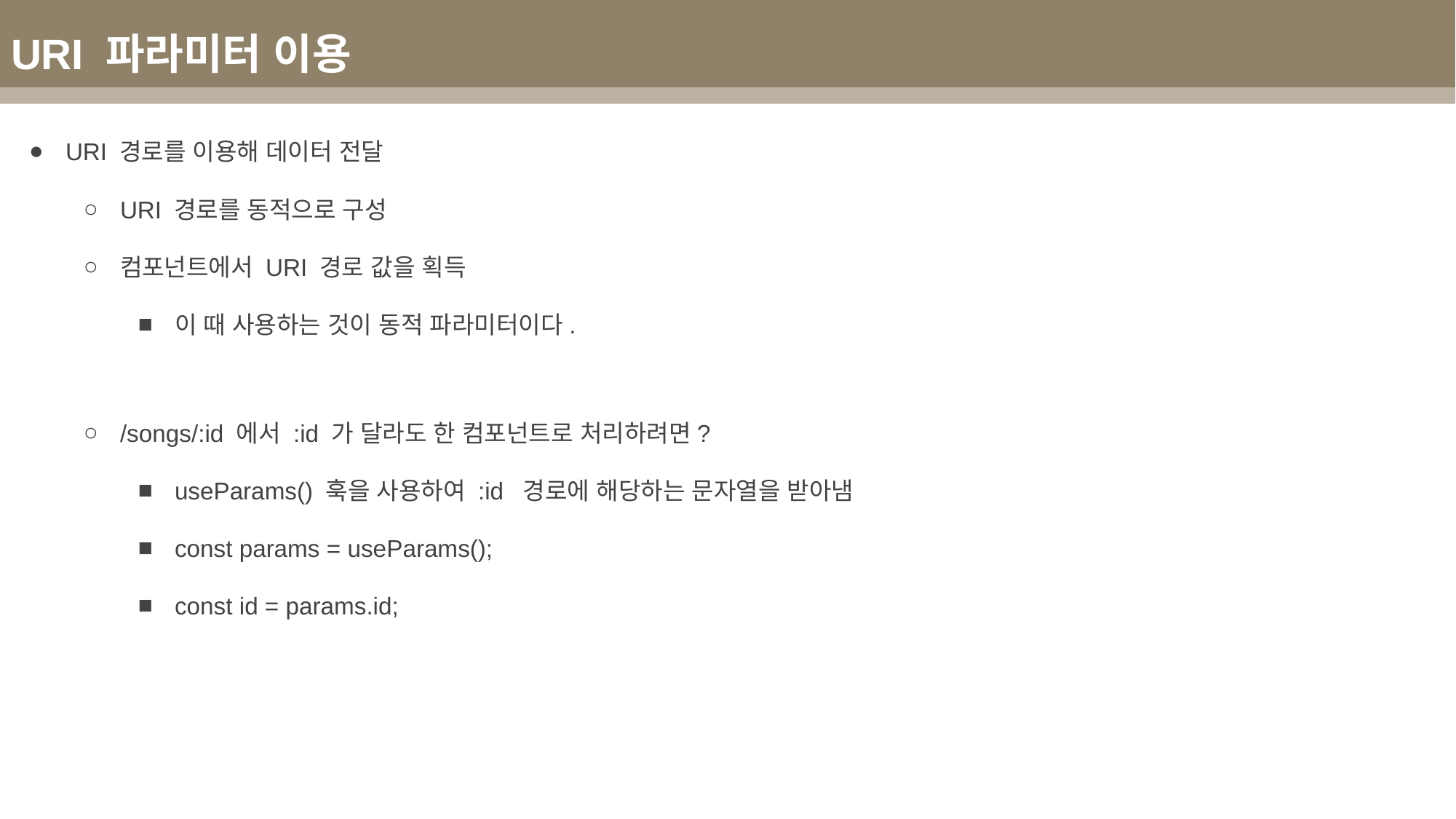

URI 파라미터 이용
URI 경로를 이용해 데이터 전달
URI 경로를 동적으로 구성
컴포넌트에서 URI 경로 값을 획득
이 때 사용하는 것이 동적 파라미터이다.

/songs/:id 에서 :id 가 달라도 한 컴포넌트로 처리하려면?
useParams() 훅을 사용하여 :id  경로에 해당하는 문자열을 받아냄
const params = useParams();
const id = params.id;